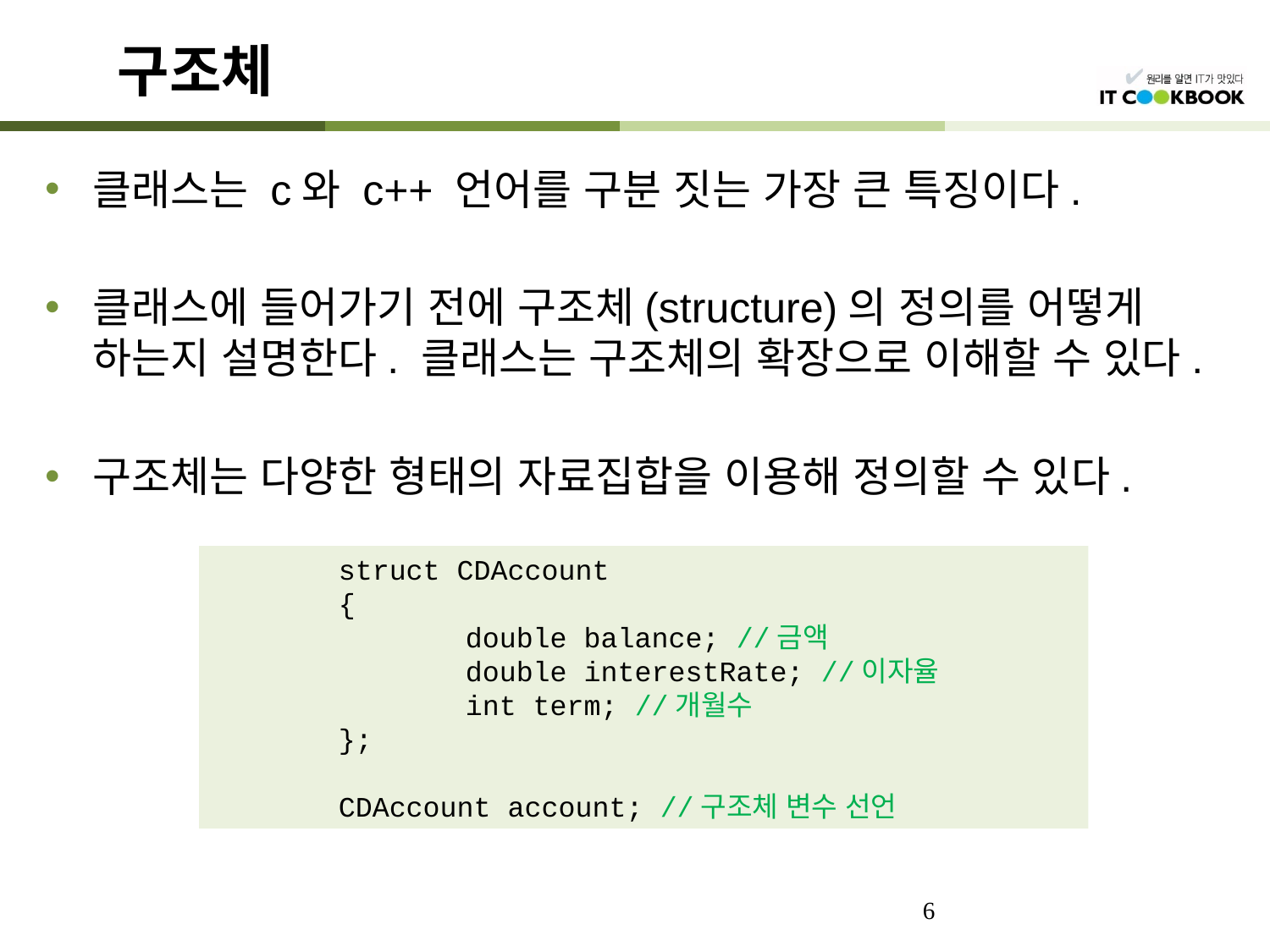

# 구조체
클래스는 c와 c++ 언어를 구분 짓는 가장 큰 특징이다.

클래스에 들어가기 전에 구조체(structure)의 정의를 어떻게 하는지 설명한다. 클래스는 구조체의 확장으로 이해할 수 있다.

구조체는 다양한 형태의 자료집합을 이용해 정의할 수 있다.

	struct CDAccount
	{
		double balance; //금액
		double interestRate; //이자율
		int term; //개월수
	};

	CDAccount account; //구조체 변수 선언
6